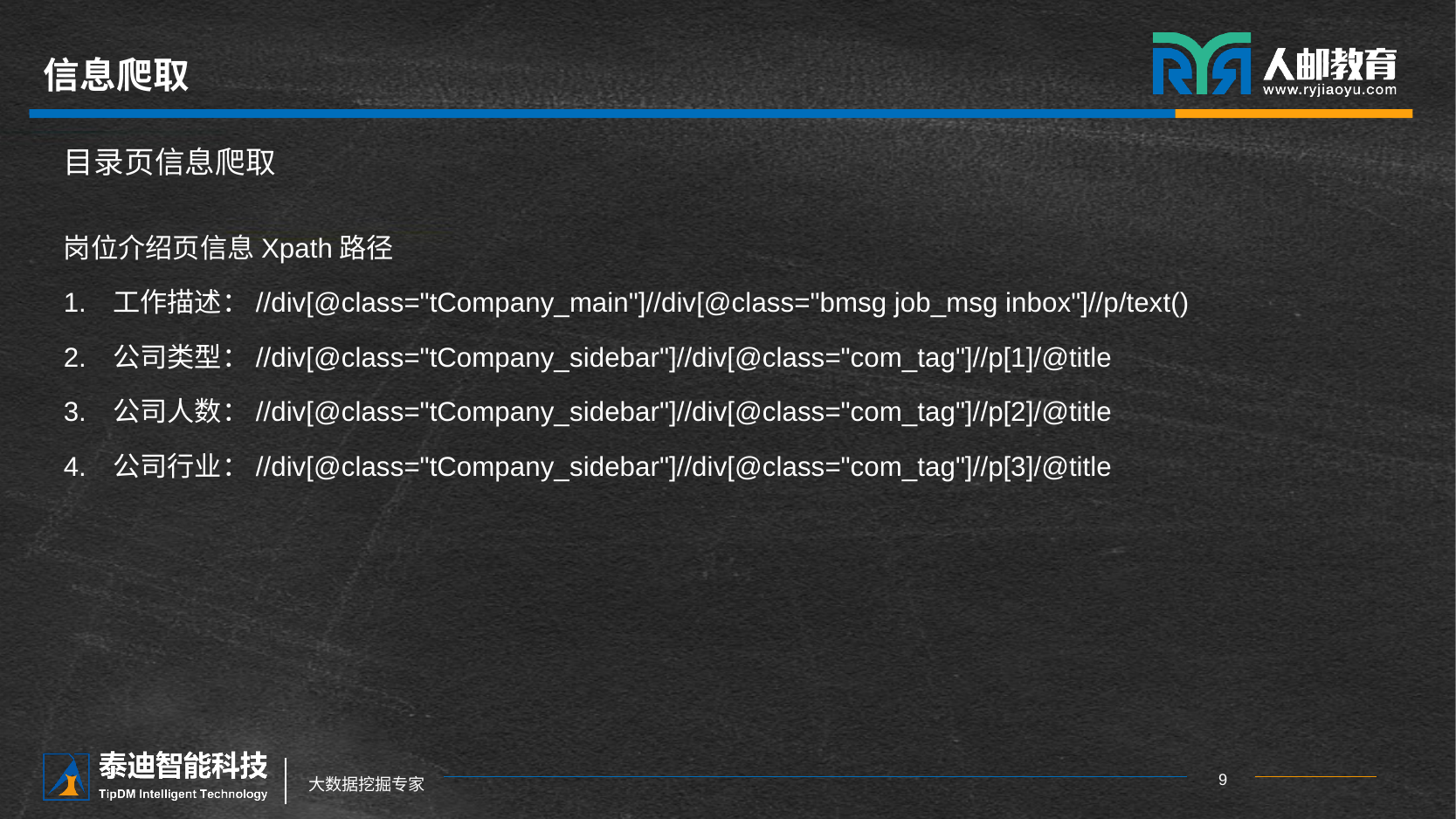

# 信息爬取
目录页信息爬取
岗位介绍页信息Xpath路径
工作描述：//div[@class="tCompany_main"]//div[@class="bmsg job_msg inbox"]//p/text()
公司类型：//div[@class="tCompany_sidebar"]//div[@class="com_tag"]//p[1]/@title
公司人数：//div[@class="tCompany_sidebar"]//div[@class="com_tag"]//p[2]/@title
公司行业：//div[@class="tCompany_sidebar"]//div[@class="com_tag"]//p[3]/@title